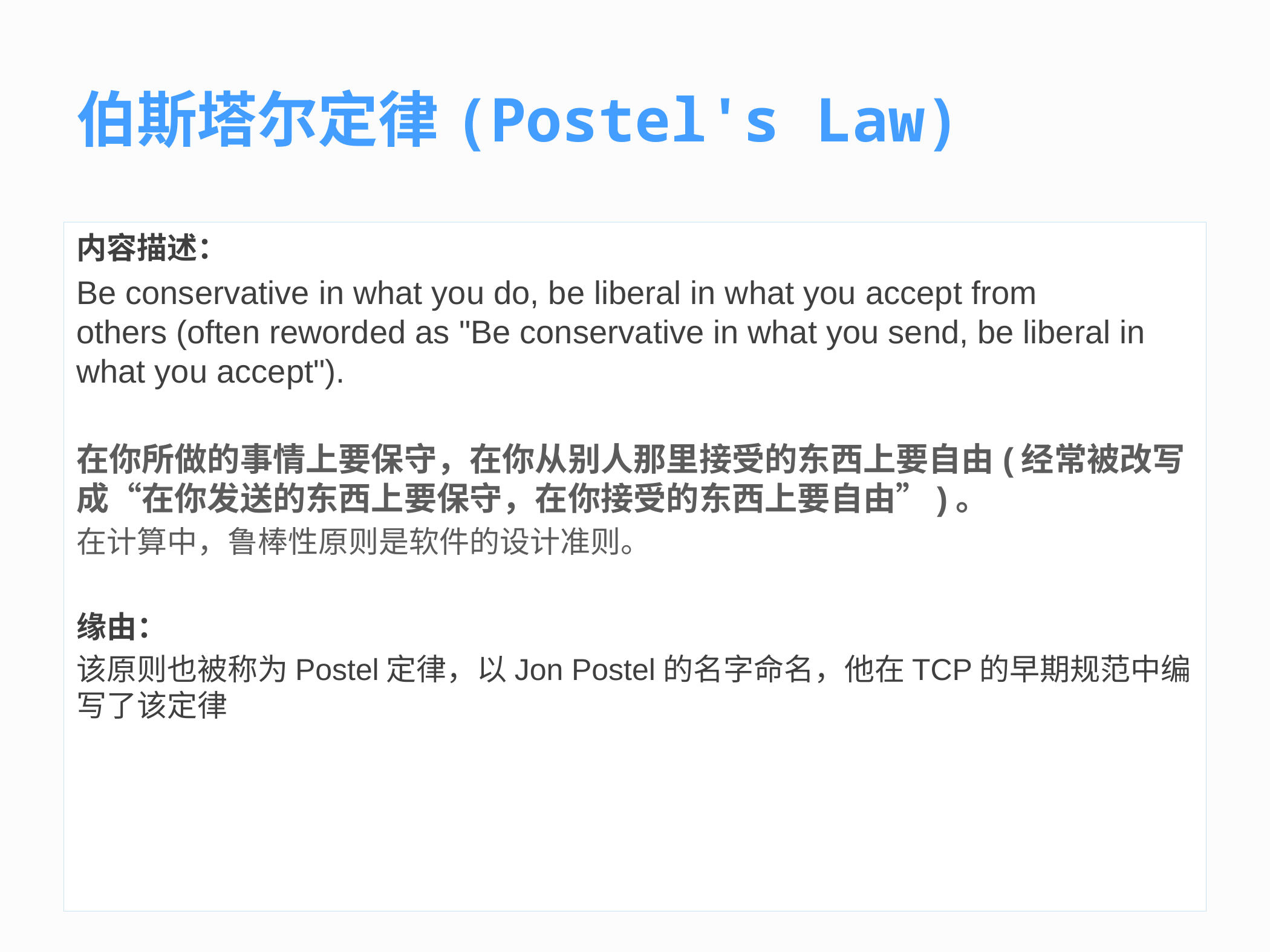

# 伯斯塔尔定律(Postel's Law)
内容描述：
Be conservative in what you do, be liberal in what you accept from others (often reworded as "Be conservative in what you send, be liberal in what you accept").

在你所做的事情上要保守，在你从别人那里接受的东西上要自由(经常被改写成“在你发送的东西上要保守，在你接受的东西上要自由”)。
在计算中，鲁棒性原则是软件的设计准则。

缘由：
该原则也被称为Postel定律，以Jon Postel的名字命名，他在TCP的早期规范中编写了该定律